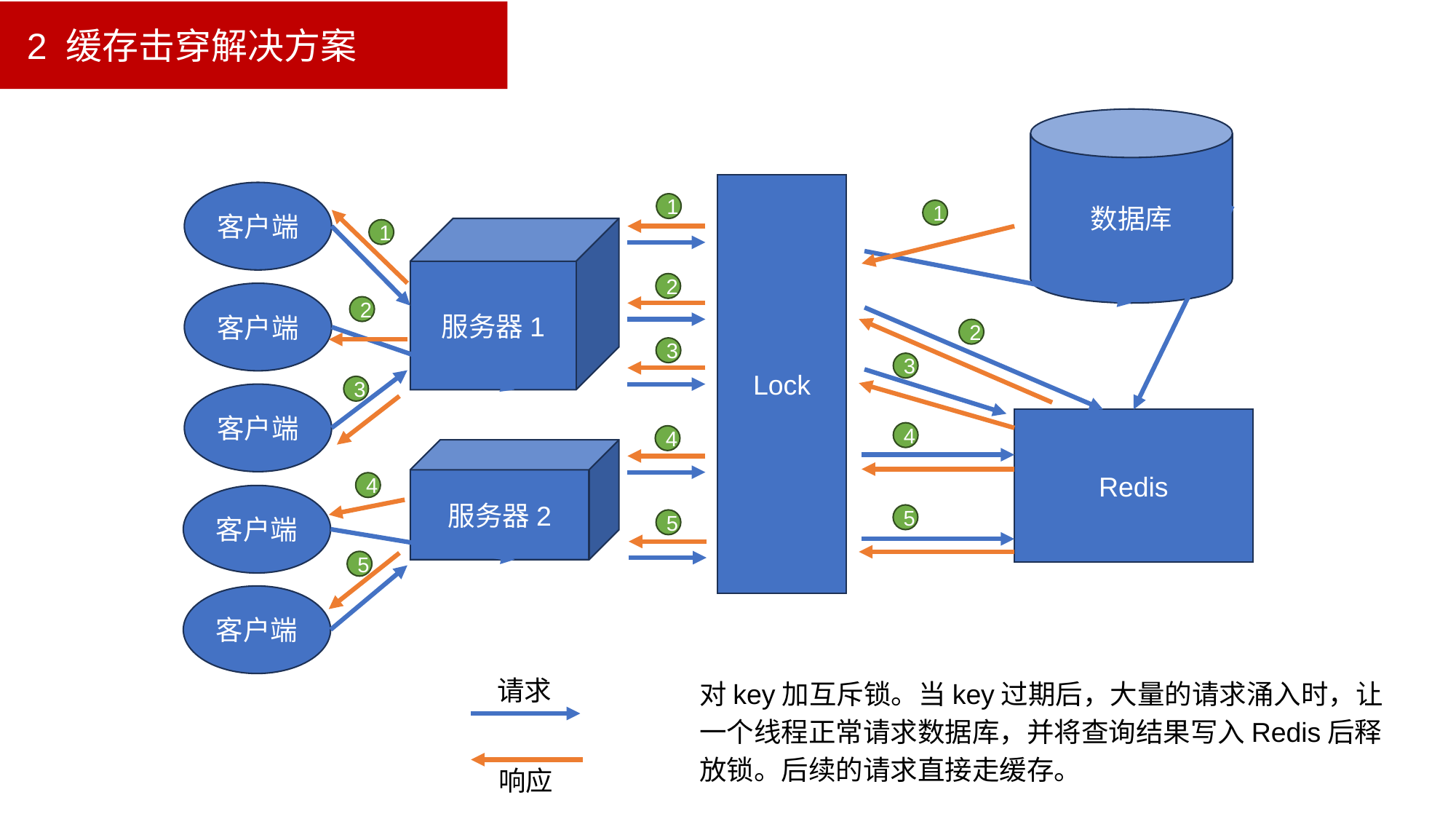

2 缓存击穿解决方案
数据库
Lock
客户端
1
1
服务器1
1
2
客户端
2
2
3
3
3
客户端
Redis
4
4
服务器2
4
客户端
5
5
5
客户端
对key加互斥锁。当key过期后，大量的请求涌入时，让一个线程正常请求数据库，并将查询结果写入Redis后释放锁。后续的请求直接走缓存。
请求
响应